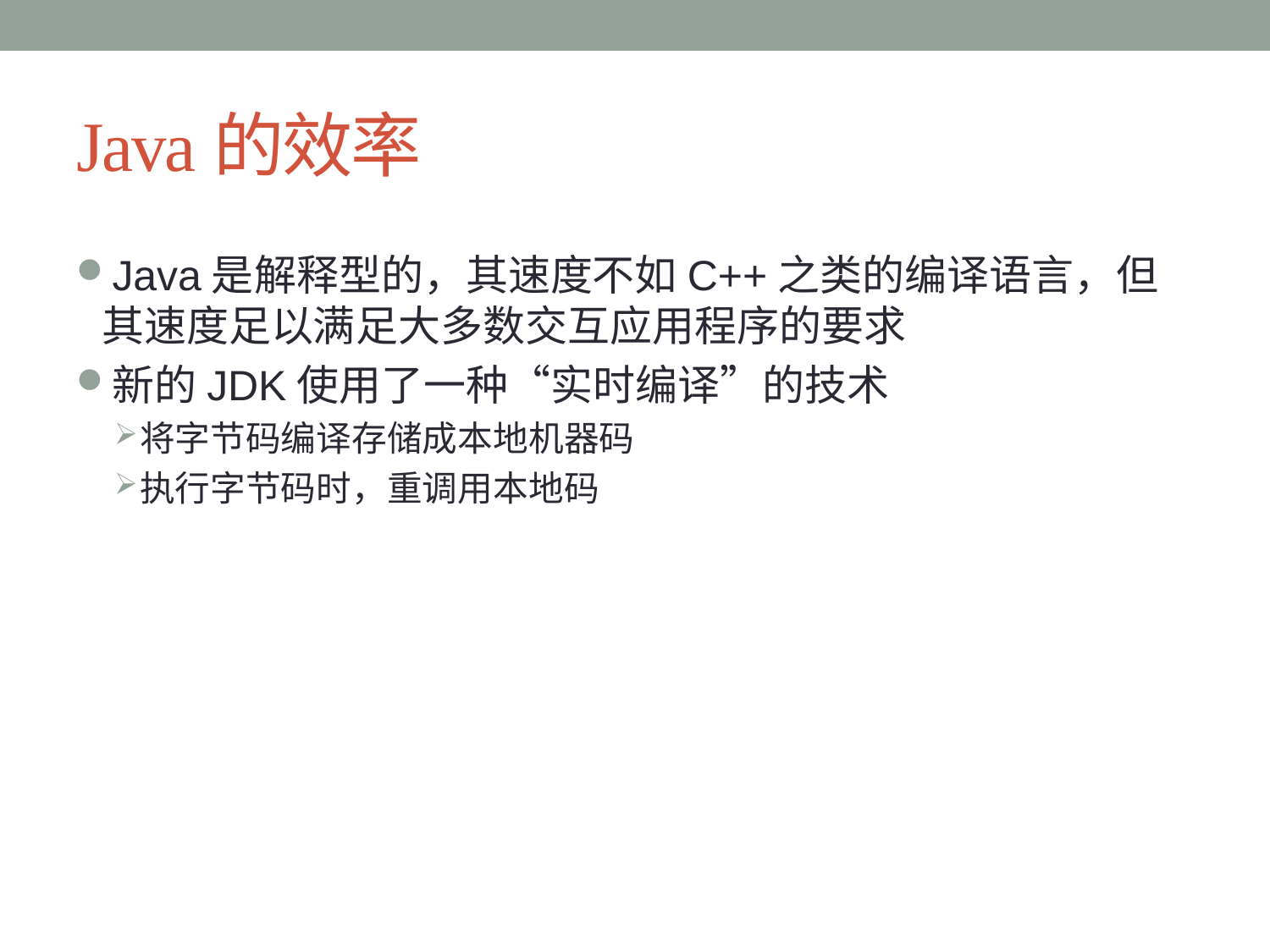

# Java的效率
Java是解释型的，其速度不如C++之类的编译语言，但其速度足以满足大多数交互应用程序的要求
新的JDK使用了一种“实时编译”的技术
将字节码编译存储成本地机器码
执行字节码时，重调用本地码